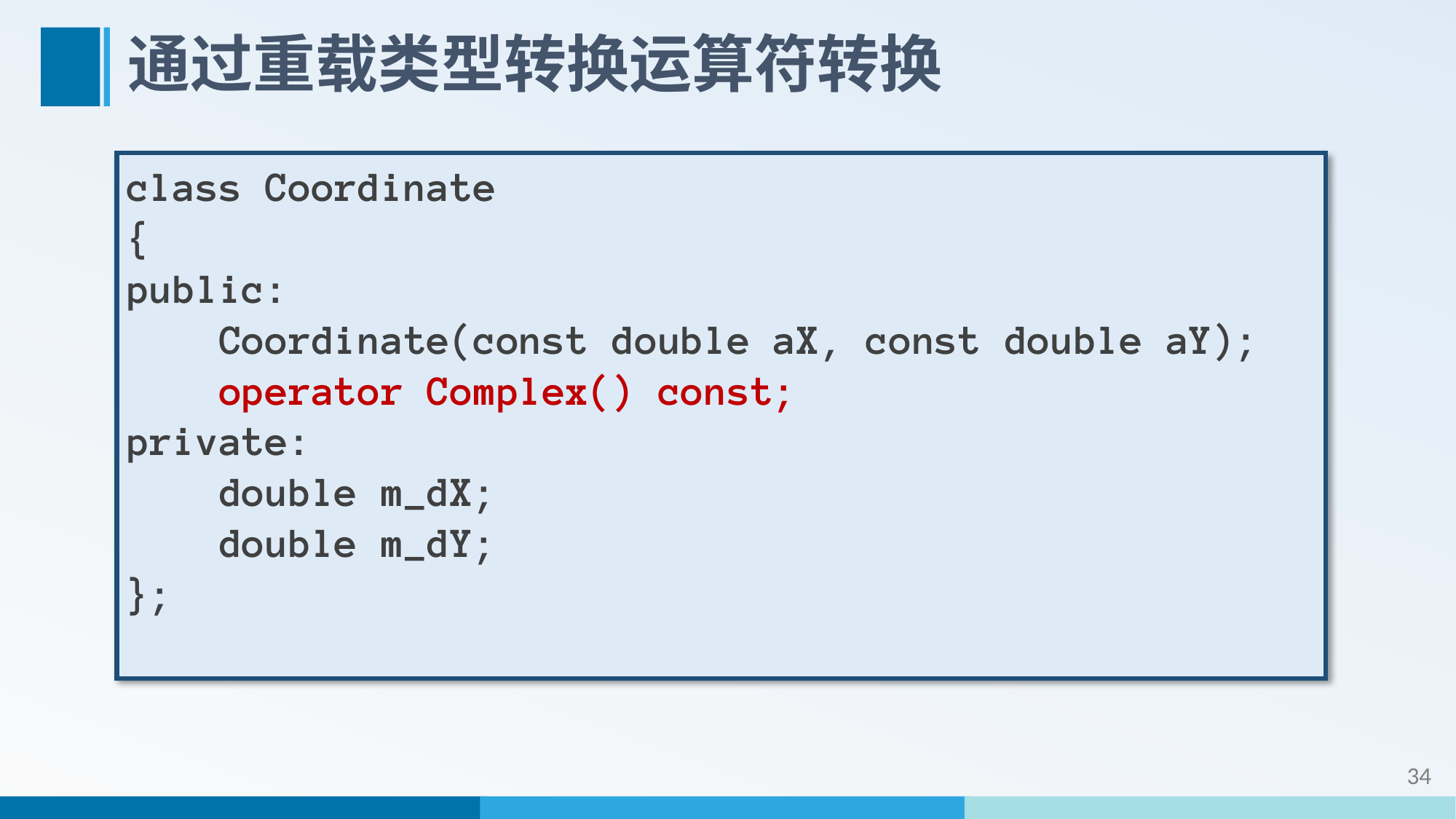

# 通过重载类型转换运算符转换
class Coordinate
{
public:
    Coordinate(const double aX, const double aY);
    operator Complex() const;
private:
    double m_dX;
    double m_dY;
};